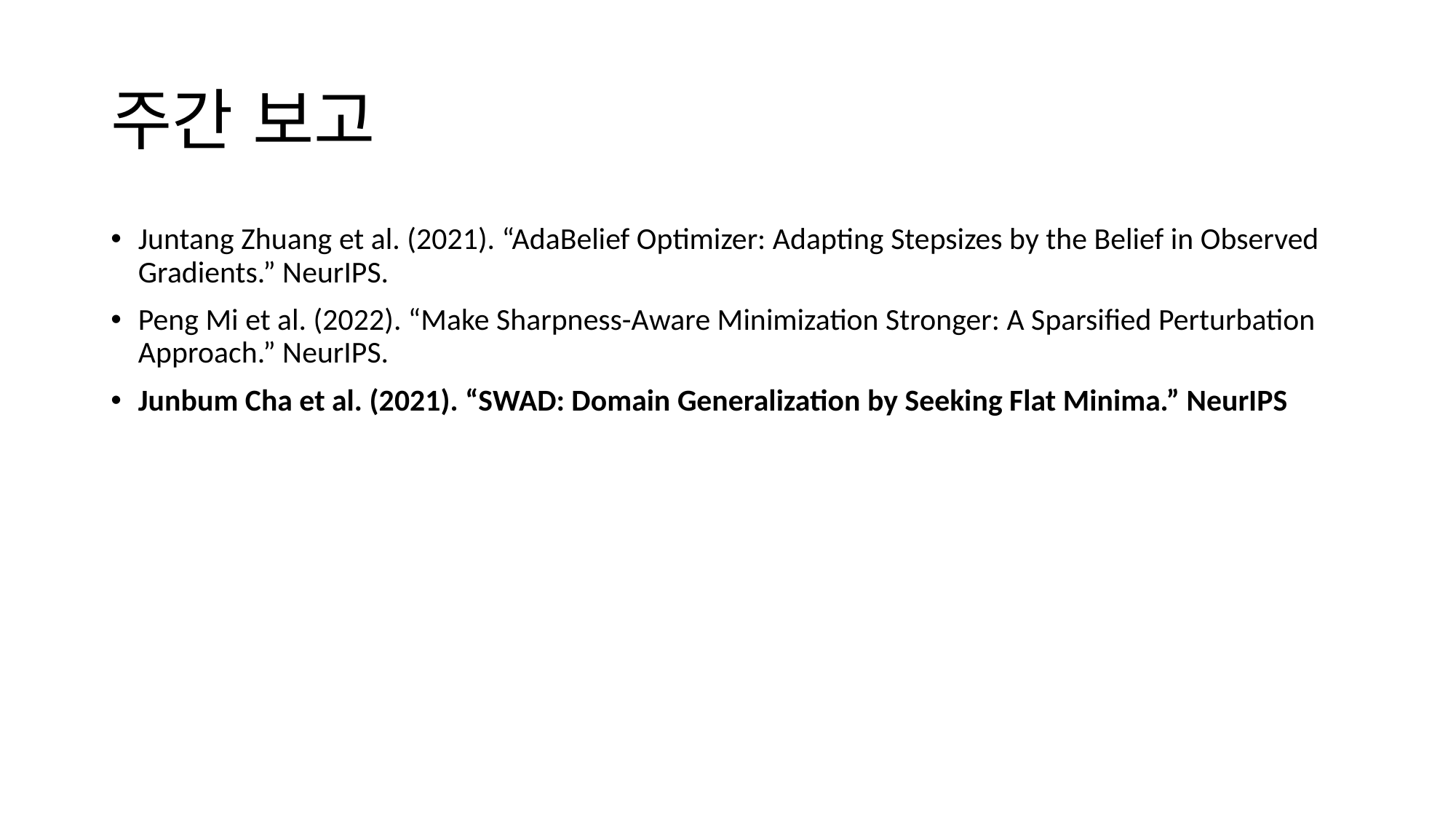

# 주간 보고
Juntang Zhuang et al. (2021). “AdaBelief Optimizer: Adapting Stepsizes by the Belief in Observed Gradients.” NeurIPS.
Peng Mi et al. (2022). “Make Sharpness-Aware Minimization Stronger: A Sparsified Perturbation Approach.” NeurIPS.
Junbum Cha et al. (2021). “SWAD: Domain Generalization by Seeking Flat Minima.” NeurIPS